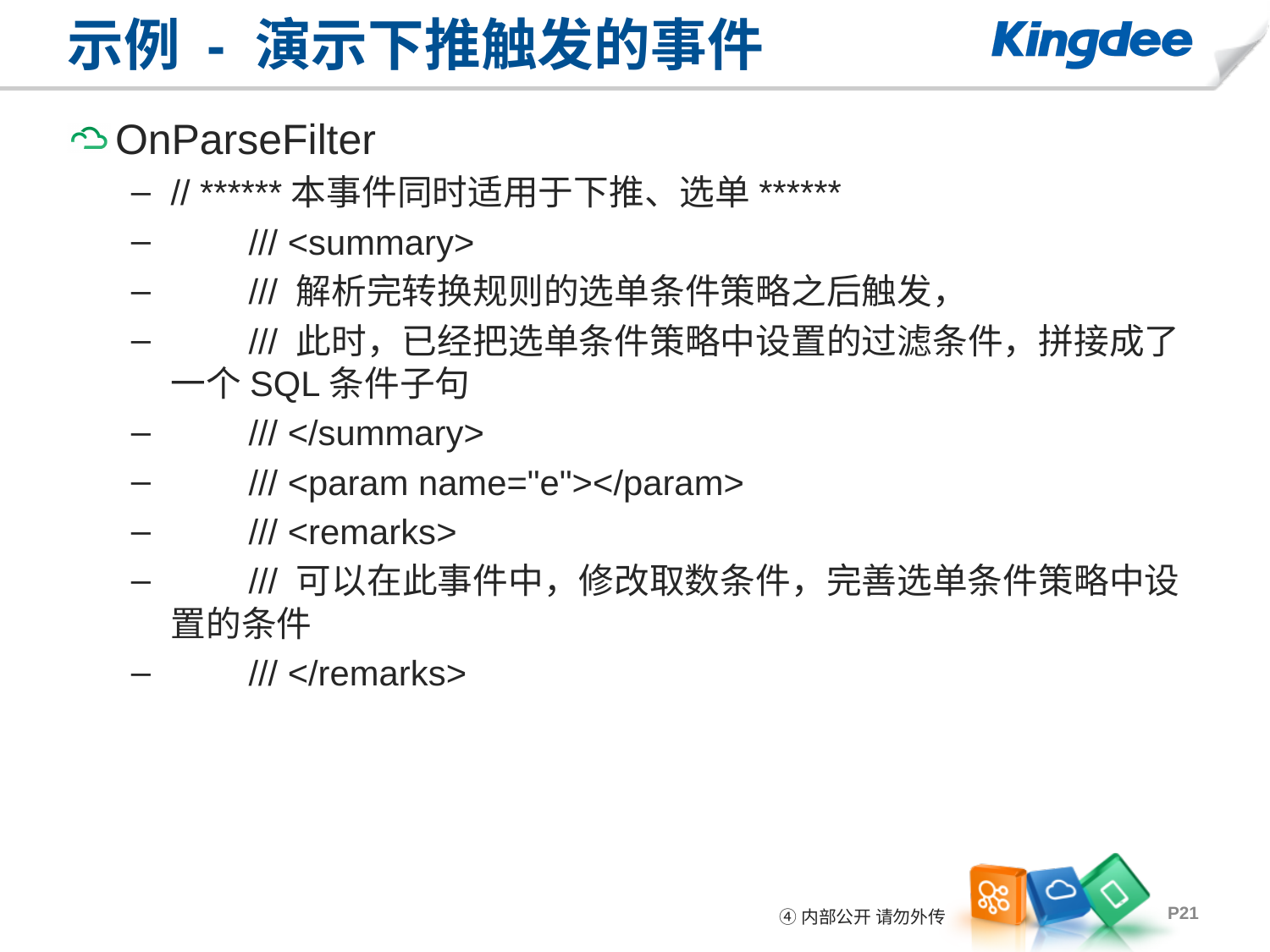

# 示例 - 演示下推触发的事件
OnParseFilter
// ******本事件同时适用于下推、选单******
        /// <summary>
        /// 解析完转换规则的选单条件策略之后触发，
        /// 此时，已经把选单条件策略中设置的过滤条件，拼接成了一个SQL条件子句
        /// </summary>
        /// <param name="e"></param>
        /// <remarks>
        /// 可以在此事件中，修改取数条件，完善选单条件策略中设置的条件
        /// </remarks>